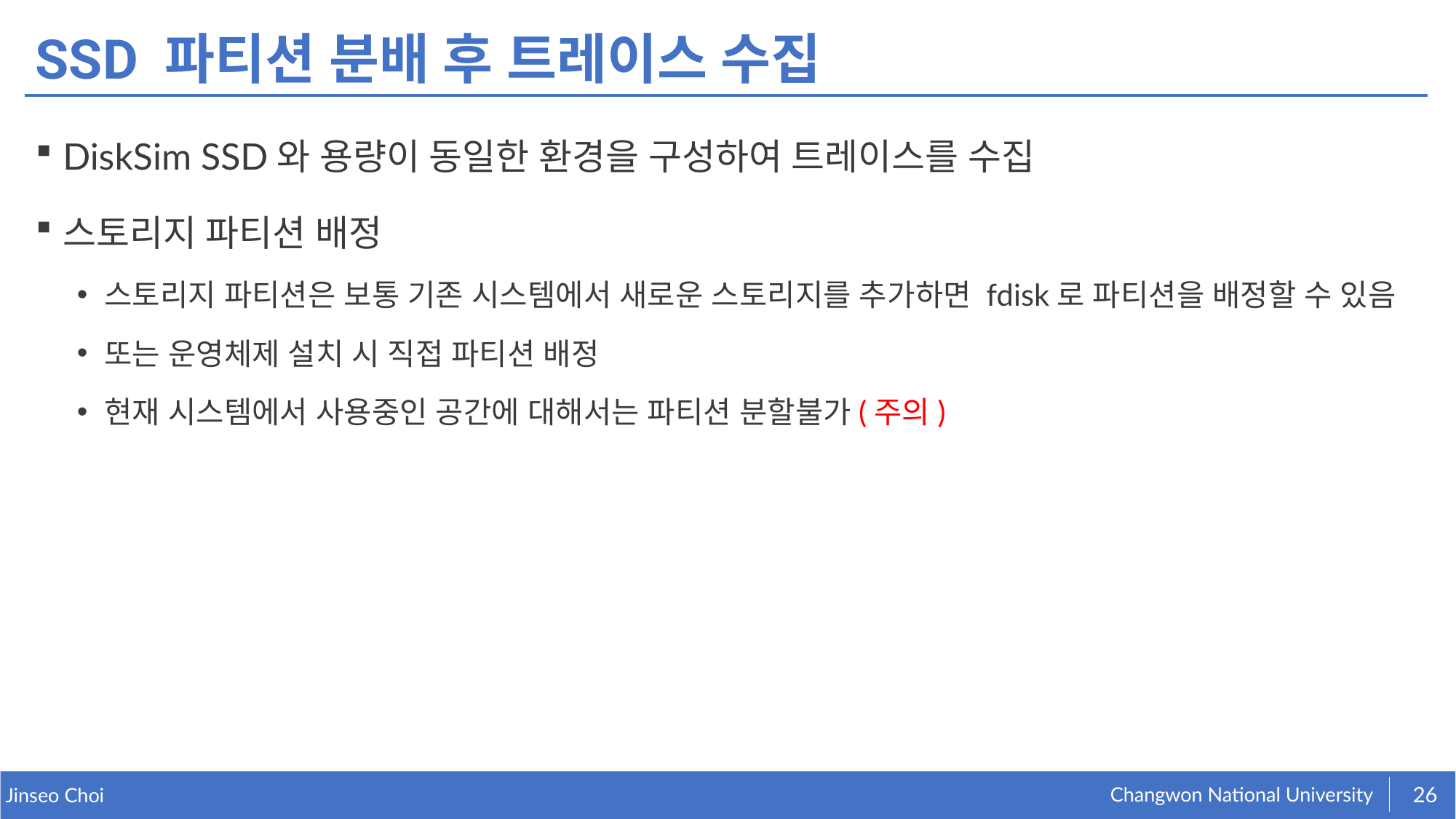

# SSD 파티션 분배 후 트레이스 수집
DiskSim SSD와 용량이 동일한 환경을 구성하여 트레이스를 수집
스토리지 파티션 배정
스토리지 파티션은 보통 기존 시스템에서 새로운 스토리지를 추가하면 fdisk로 파티션을 배정할 수 있음
또는 운영체제 설치 시 직접 파티션 배정
현재 시스템에서 사용중인 공간에 대해서는 파티션 분할불가(주의)
26